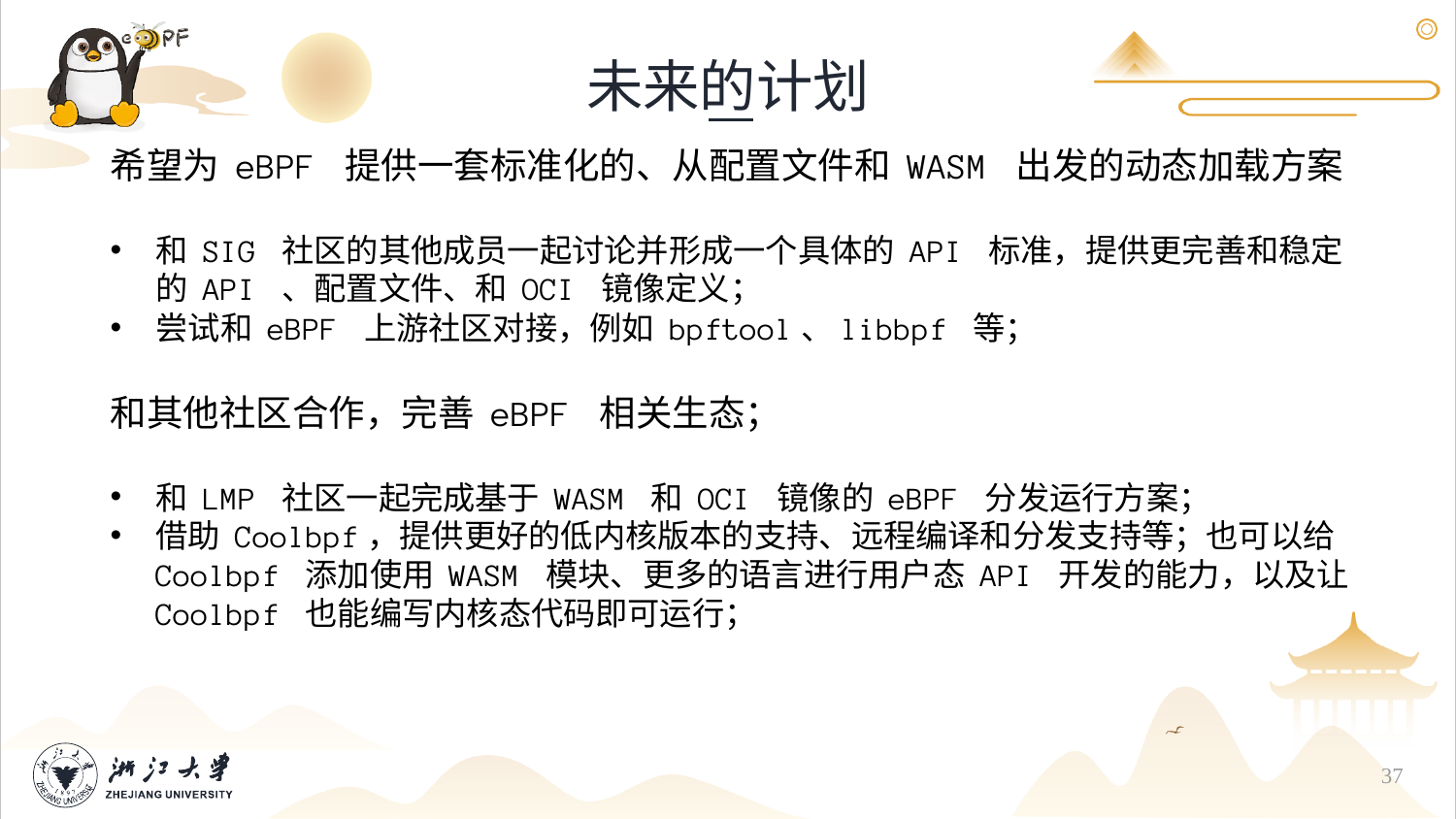

未来的计划
希望为 eBPF 提供一套标准化的、从配置文件和 WASM 出发的动态加载方案

和 SIG 社区的其他成员一起讨论并形成一个具体的 API 标准，提供更完善和稳定的 API 、配置文件、和 OCI 镜像定义；
尝试和 eBPF 上游社区对接，例如 bpftool、libbpf 等；

和其他社区合作，完善 eBPF 相关生态；

和 LMP 社区一起完成基于 WASM 和 OCI 镜像的 eBPF 分发运行方案；
借助 Coolbpf，提供更好的低内核版本的支持、远程编译和分发支持等；也可以给 Coolbpf 添加使用 WASM 模块、更多的语言进行用户态 API 开发的能力，以及让 Coolbpf 也能编写内核态代码即可运行；

37